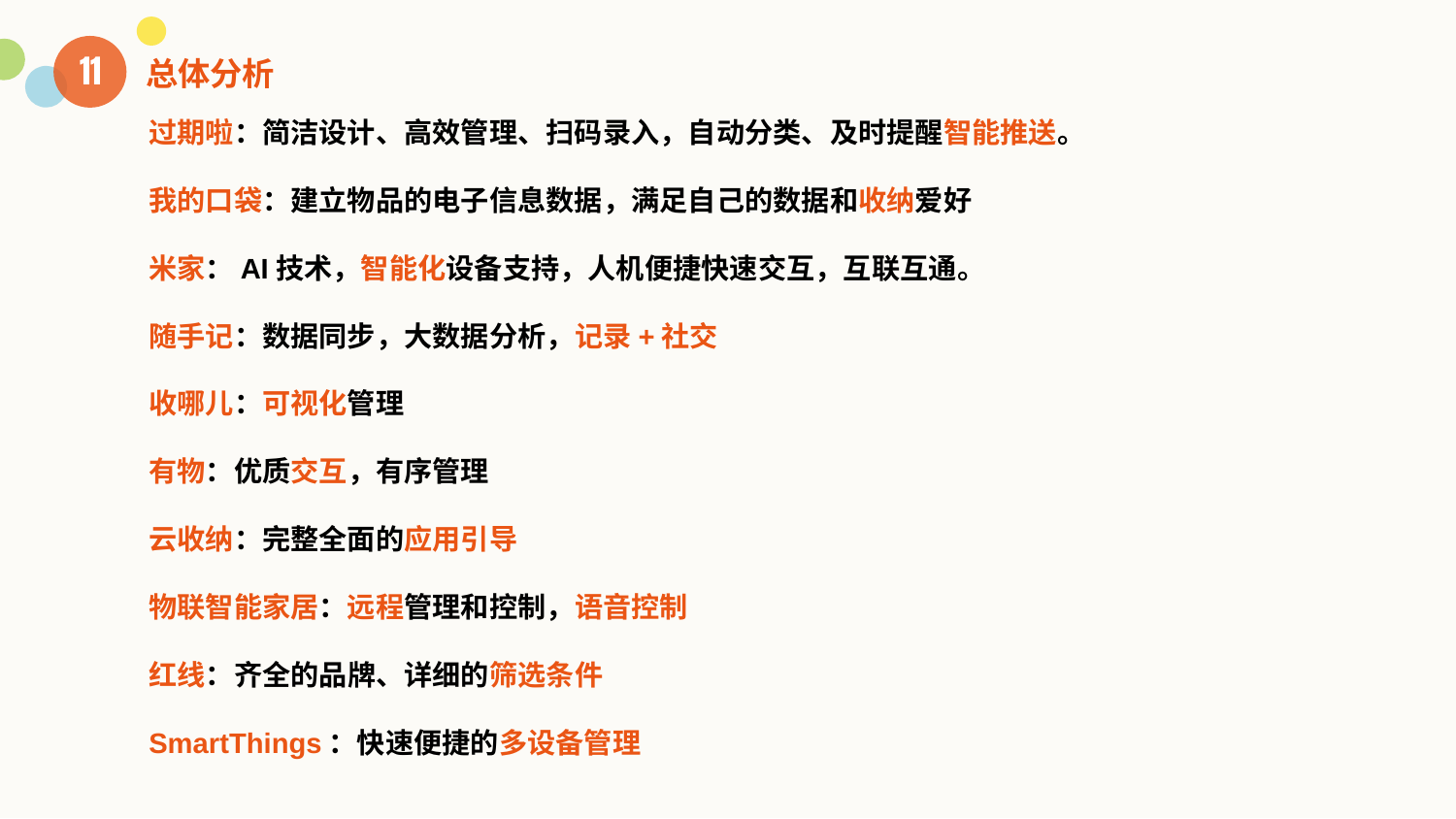

11
总体分析

过期啦：简洁设计、高效管理、扫码录入，自动分类、及时提醒智能推送。

我的口袋：建立物品的电子信息数据，满足自己的数据和收纳爱好

米家：AI技术，智能化设备支持，人机便捷快速交互，互联互通。

随手记：数据同步，大数据分析，记录+社交

收哪儿：可视化管理

有物：优质交互，有序管理

云收纳：完整全面的应用引导

物联智能家居：远程管理和控制，语音控制

红线：齐全的品牌、详细的筛选条件

SmartThings：快速便捷的多设备管理